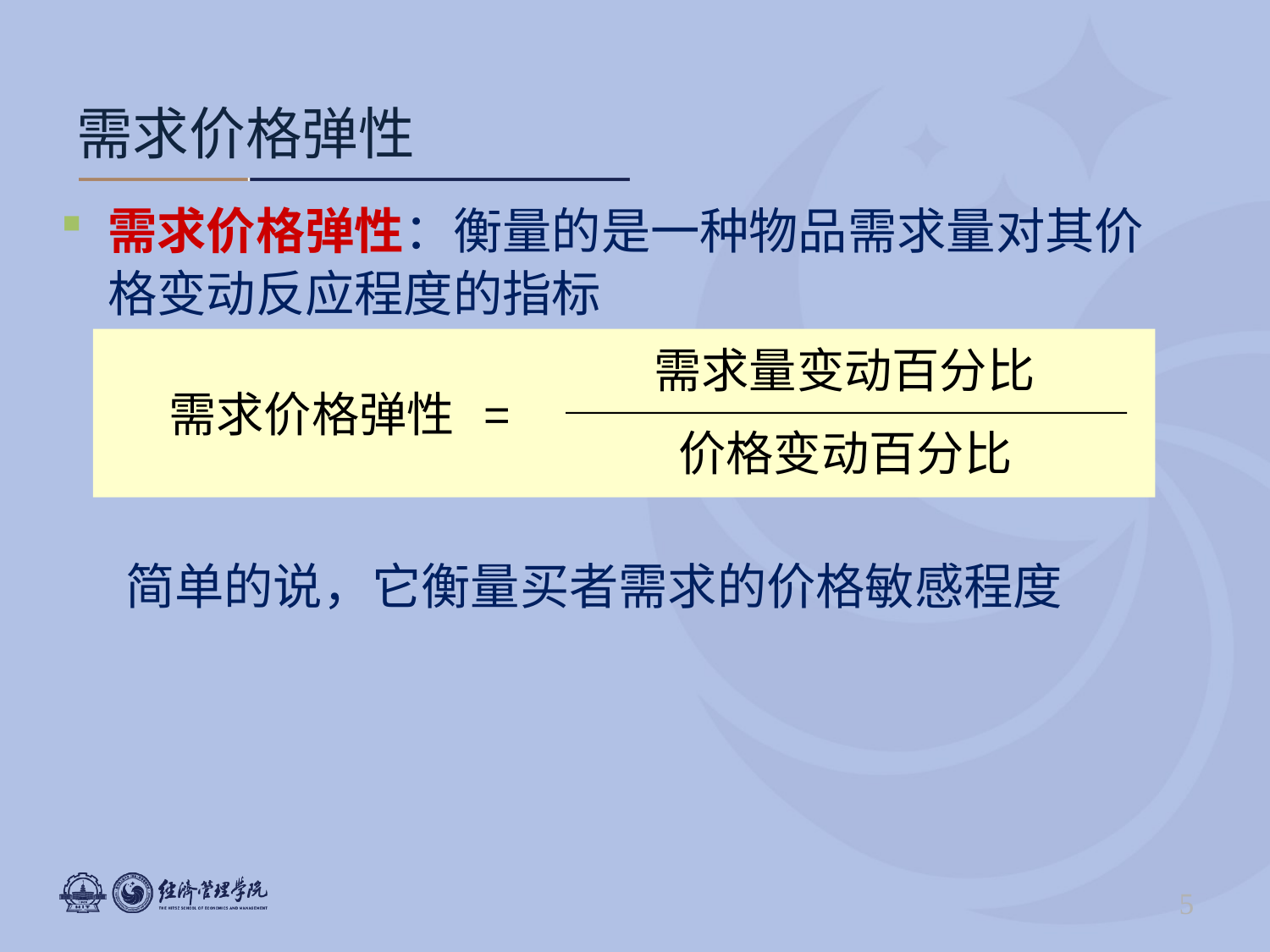

0
# 需求价格弹性
需求价格弹性：衡量的是一种物品需求量对其价格变动反应程度的指标

需求量变动百分比
需求价格弹性
=

价格变动百分比
简单的说，它衡量买者需求的价格敏感程度